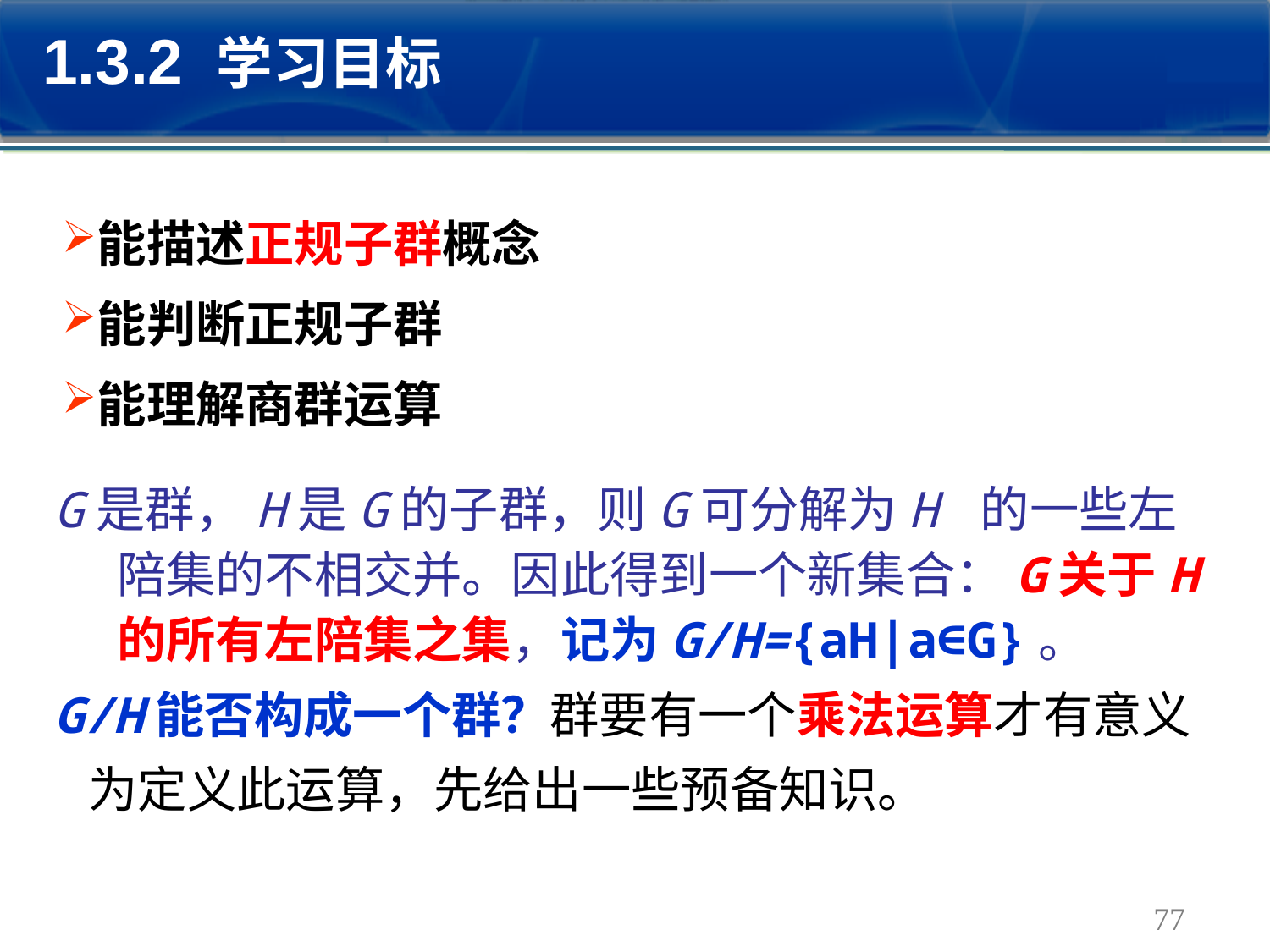

1.3.2 学习目标
能描述正规子群概念
能判断正规子群
能理解商群运算
G是群，H是G的子群，则G可分解为H 的一些左陪集的不相交并。因此得到一个新集合：G关于H 的所有左陪集之集，记为G/H={aH|a∈G}。
G/H能否构成一个群？群要有一个乘法运算才有意义
  为定义此运算，先给出一些预备知识。
77